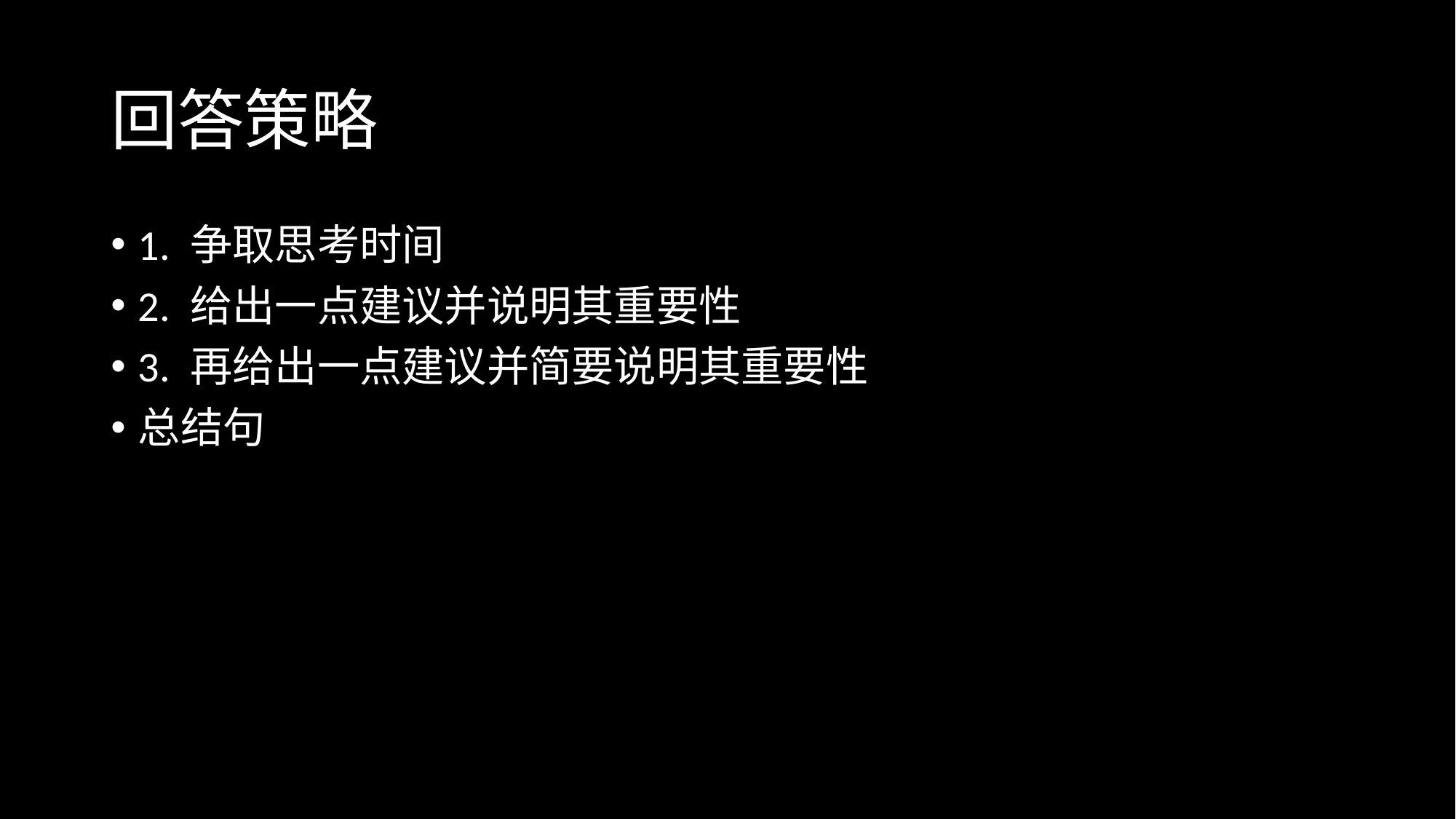

# 回答策略
1. 争取思考时间
2. 给出一点建议并说明其重要性
3. 再给出一点建议并简要说明其重要性
总结句